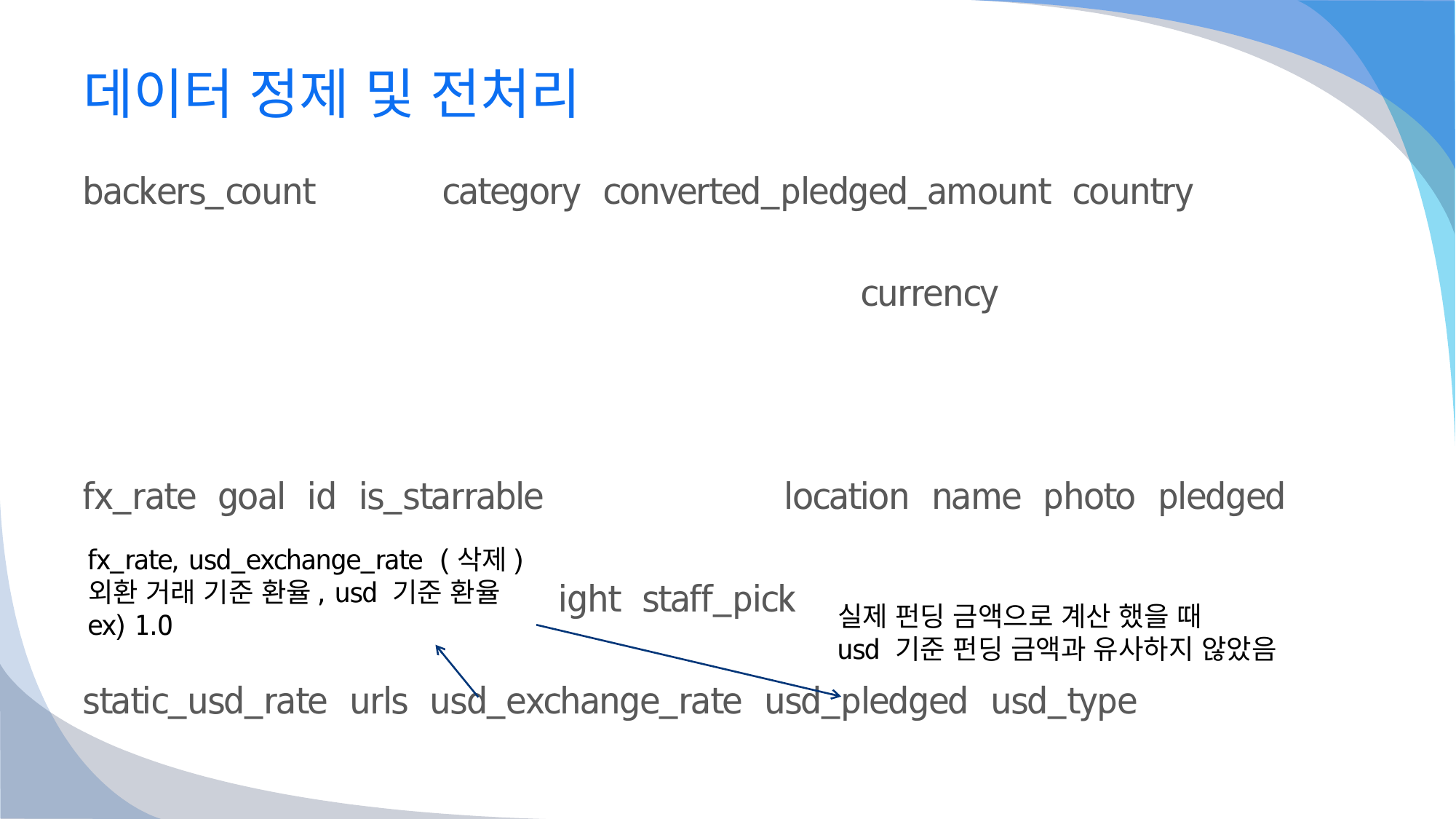

# 데이터 정제 및 전처리
backers_count  blurb  category  converted_pledged_amount  country

country_displayable_name  created_at  creator  currency  currency_symbol

currency_trailing_code  current_currency  deadline  disable_communication

fx_rate  goal  id  is_starrable  launched_at  location  name  photo  pledged

profile  slug  source_url  spotlight  staff_pick  state  state_changed_at

static_usd_rate  urls  usd_exchange_rate  usd_pledged  usd_type
fx_rate, usd_exchange_rate  (삭제)
외환 거래 기준 환율, usd 기준 환율
ex) 1.0
실제 펀딩 금액으로 계산 했을 때
usd 기준 펀딩 금액과 유사하지 않았음